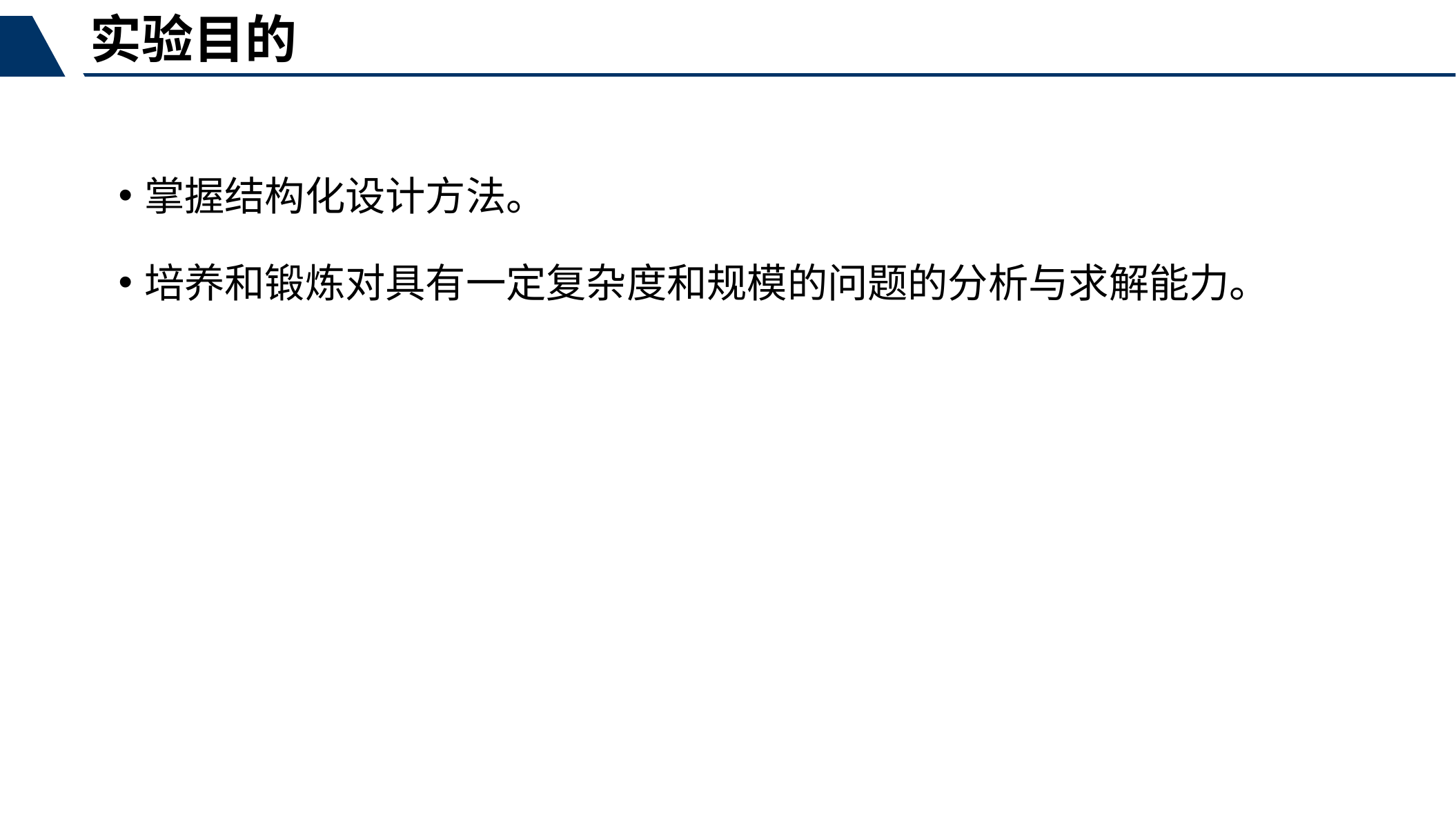

实验目的

掌握结构化设计方法。
培养和锻炼对具有一定复杂度和规模的问题的分析与求解能力。